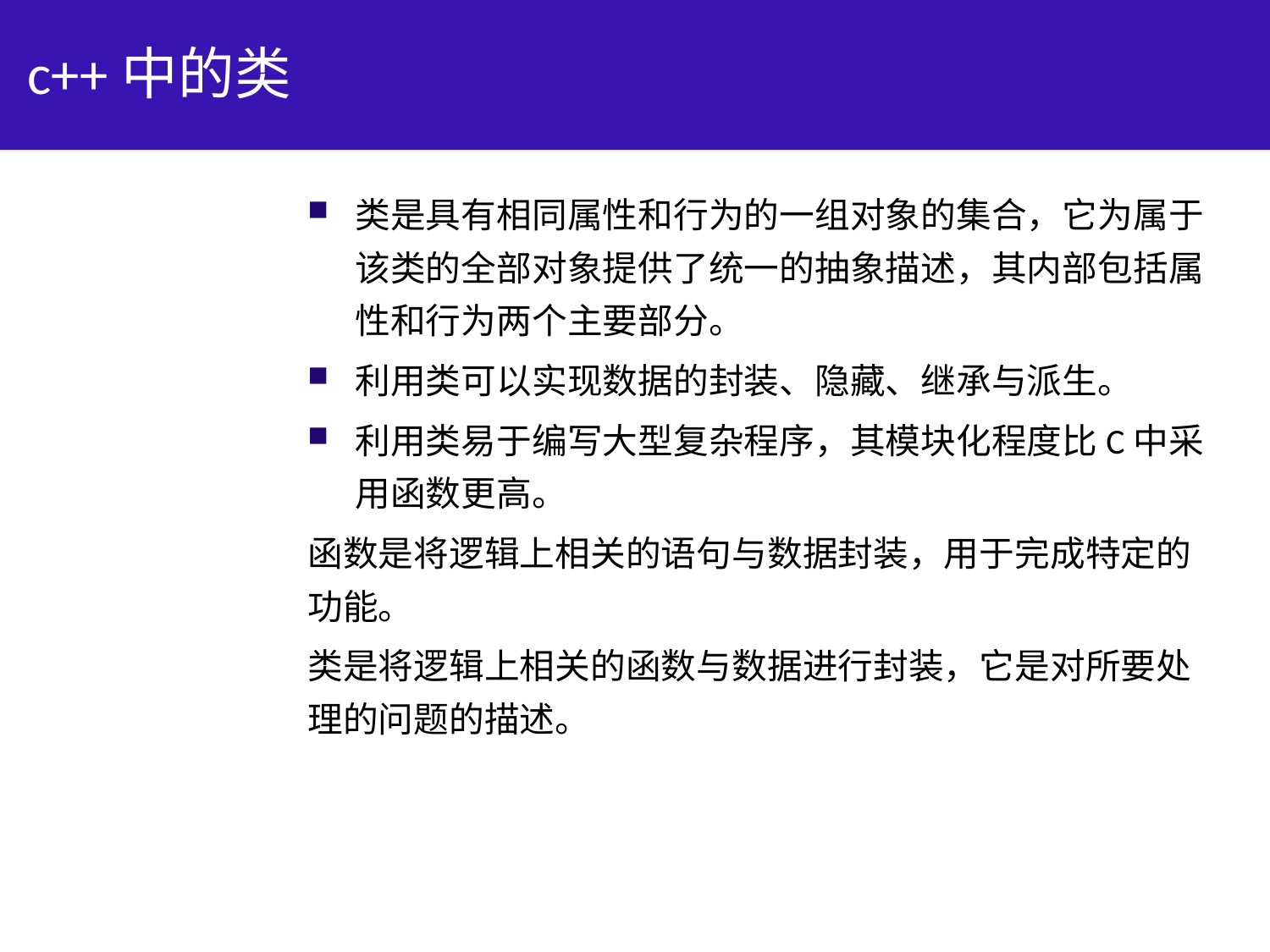

# c++中的类
类是具有相同属性和行为的一组对象的集合，它为属于该类的全部对象提供了统一的抽象描述，其内部包括属性和行为两个主要部分。
利用类可以实现数据的封装、隐藏、继承与派生。
利用类易于编写大型复杂程序，其模块化程度比C中采用函数更高。
函数是将逻辑上相关的语句与数据封装，用于完成特定的功能。
类是将逻辑上相关的函数与数据进行封装，它是对所要处理的问题的描述。

3